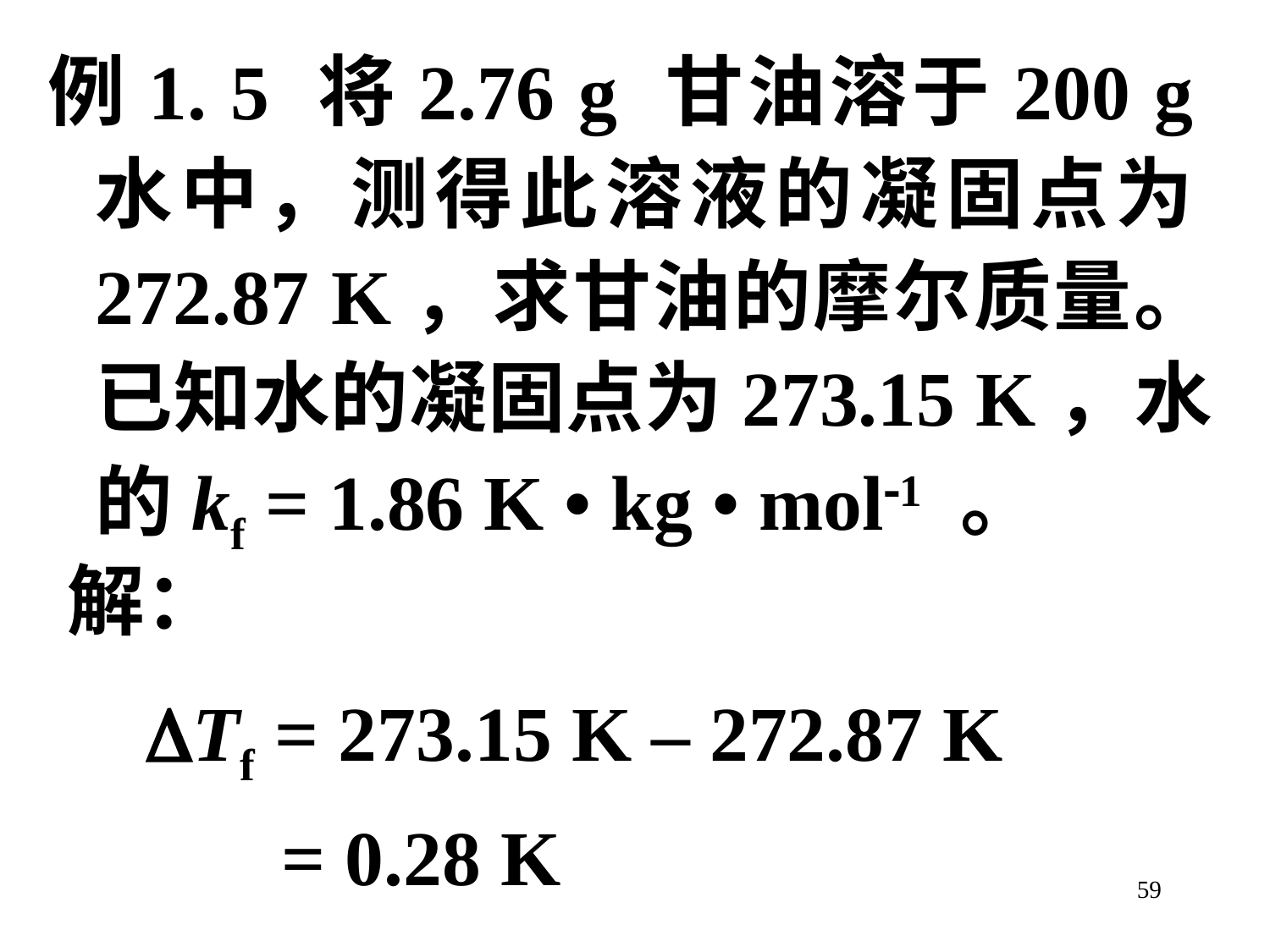

例1. 5 将2.76 g 甘油溶于200 g水中，测得此溶液的凝固点为272.87 K，求甘油的摩尔质量。已知水的凝固点为273.15 K，水的kf = 1.86 K • kg • mol−1 。
解：
    ΔTf = 273.15 K – 272.87 K
           = 0.28 K
59